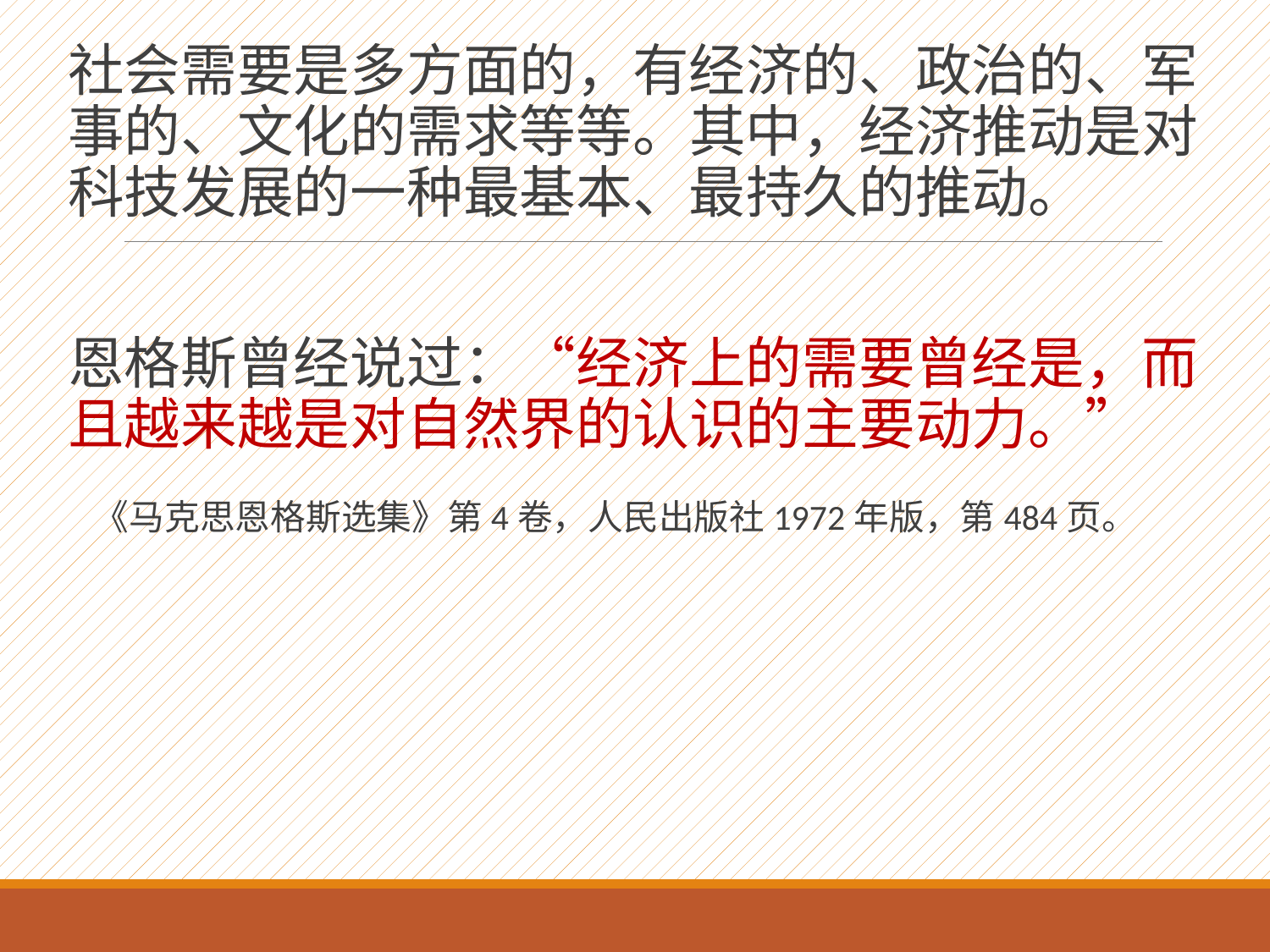

社会需要是多方面的，有经济的、政治的、军事的、文化的需求等等。其中，经济推动是对科技发展的一种最基本、最持久的推动。

恩格斯曾经说过：“经济上的需要曾经是，而且越来越是对自然界的认识的主要动力。”
 《马克思恩格斯选集》第4卷，人民出版社1972年版，第484页。